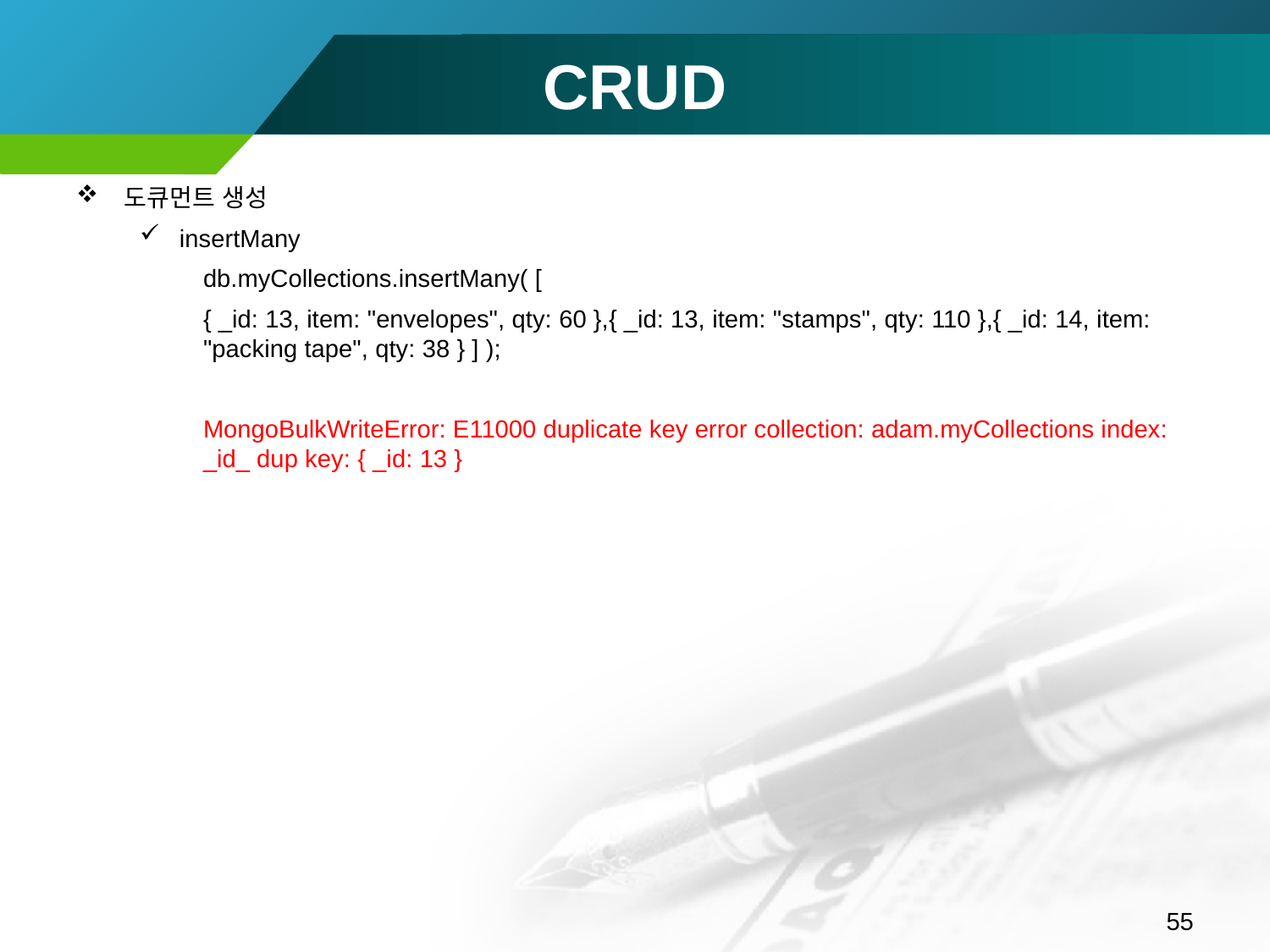

# CRUD
도큐먼트 생성
insertMany
db.myCollections.insertMany( [
{ _id: 13, item: "envelopes", qty: 60 },{ _id: 13, item: "stamps", qty: 110 },{ _id: 14, item: "packing tape", qty: 38 } ] );

MongoBulkWriteError: E11000 duplicate key error collection: adam.myCollections index: _id_ dup key: { _id: 13 }
55